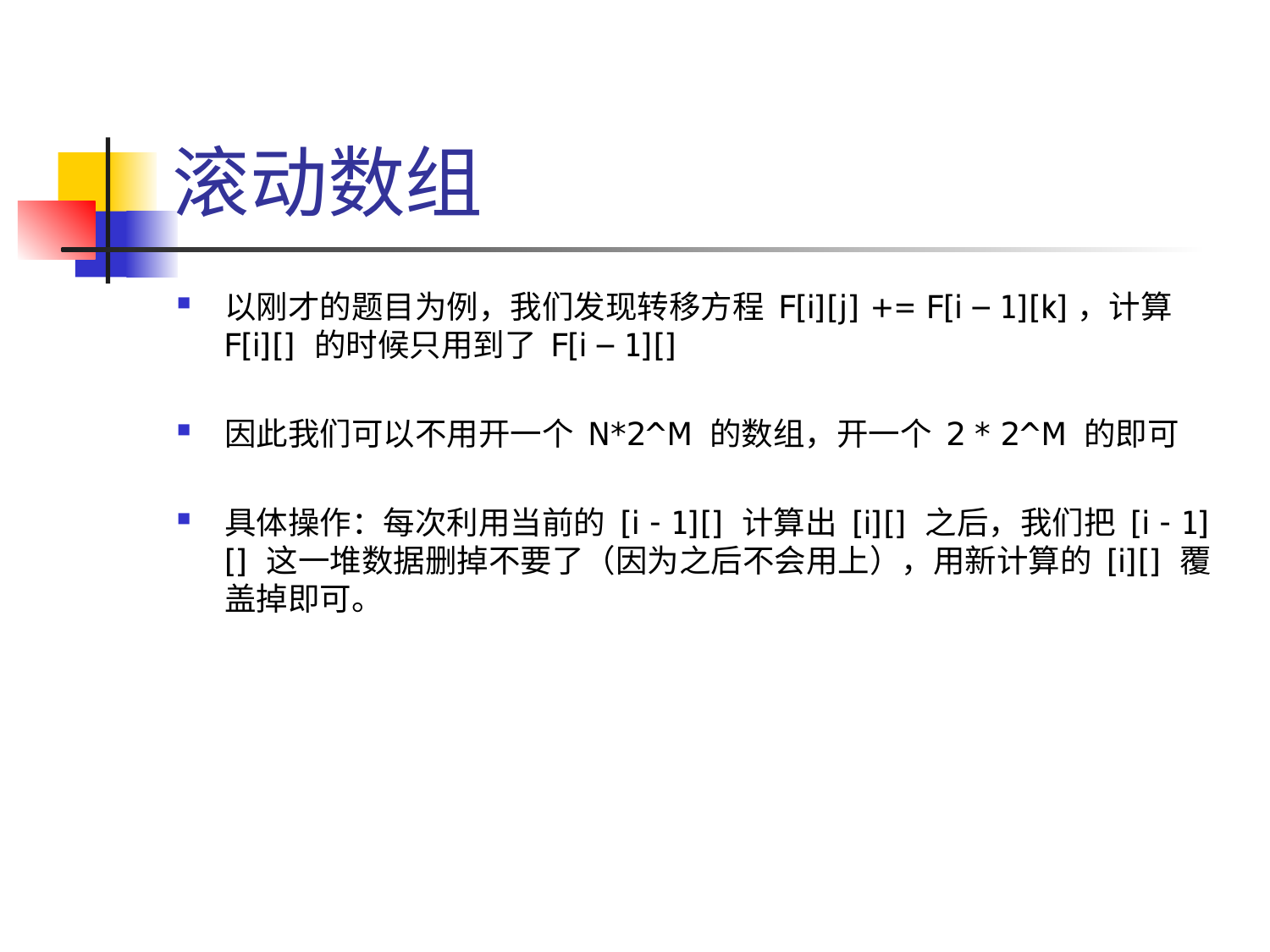

# 滚动数组
以刚才的题目为例，我们发现转移方程 F[i][j] += F[i – 1][k]，计算 F[i][] 的时候只用到了 F[i – 1][]

因此我们可以不用开一个 N*2^M 的数组，开一个 2 * 2^M 的即可

具体操作：每次利用当前的 [i - 1][] 计算出 [i][] 之后，我们把 [i - 1][] 这一堆数据删掉不要了（因为之后不会用上），用新计算的 [i][] 覆盖掉即可。